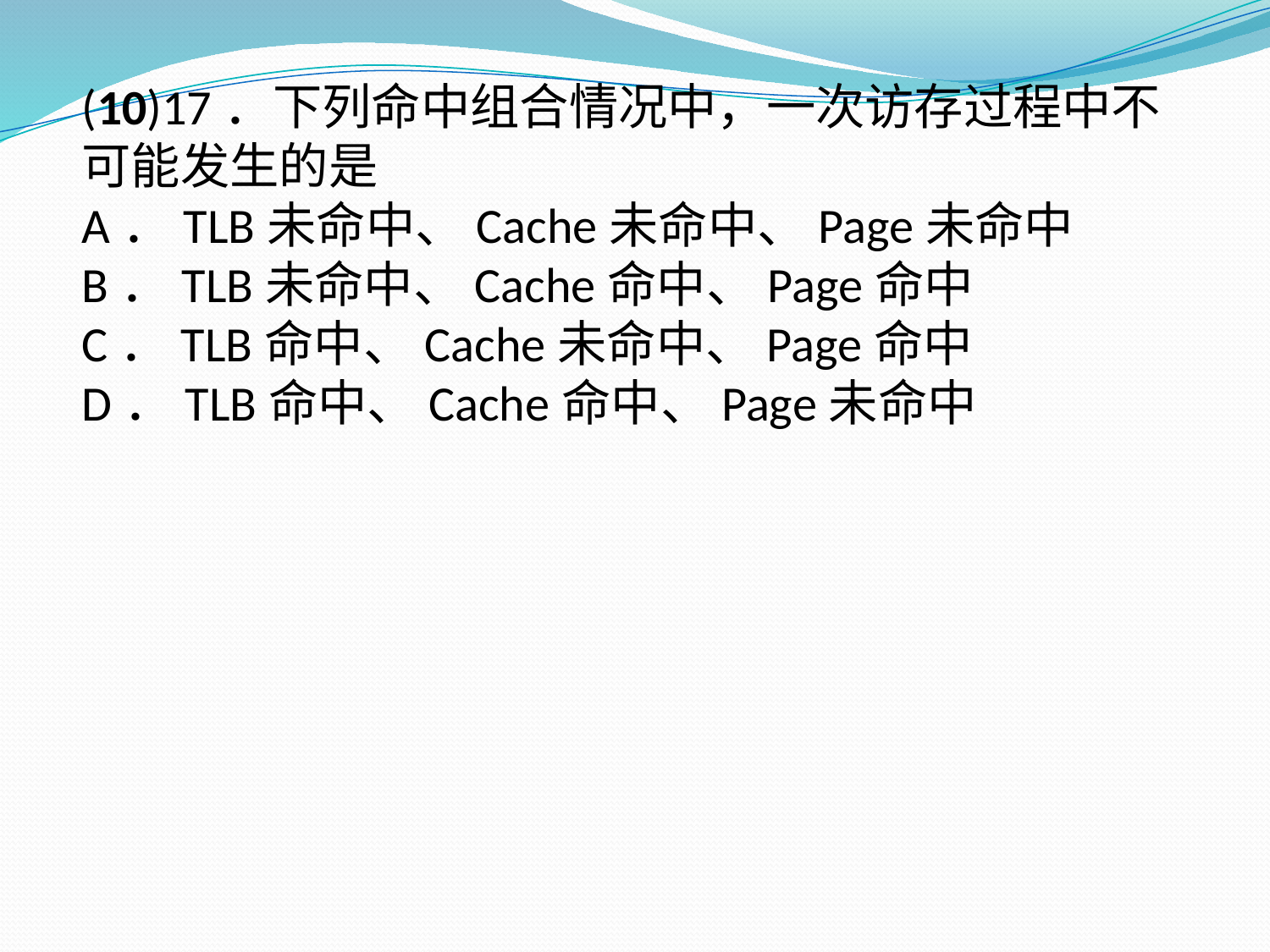

(10)17．下列命中组合情况中，一次访存过程中不可能发生的是
A．TLB未命中、Cache未命中、Page未命中
B．TLB未命中、Cache命中、Page命中
C．TLB命中、Cache未命中、Page命中
D．TLB命中、Cache命中、Page未命中